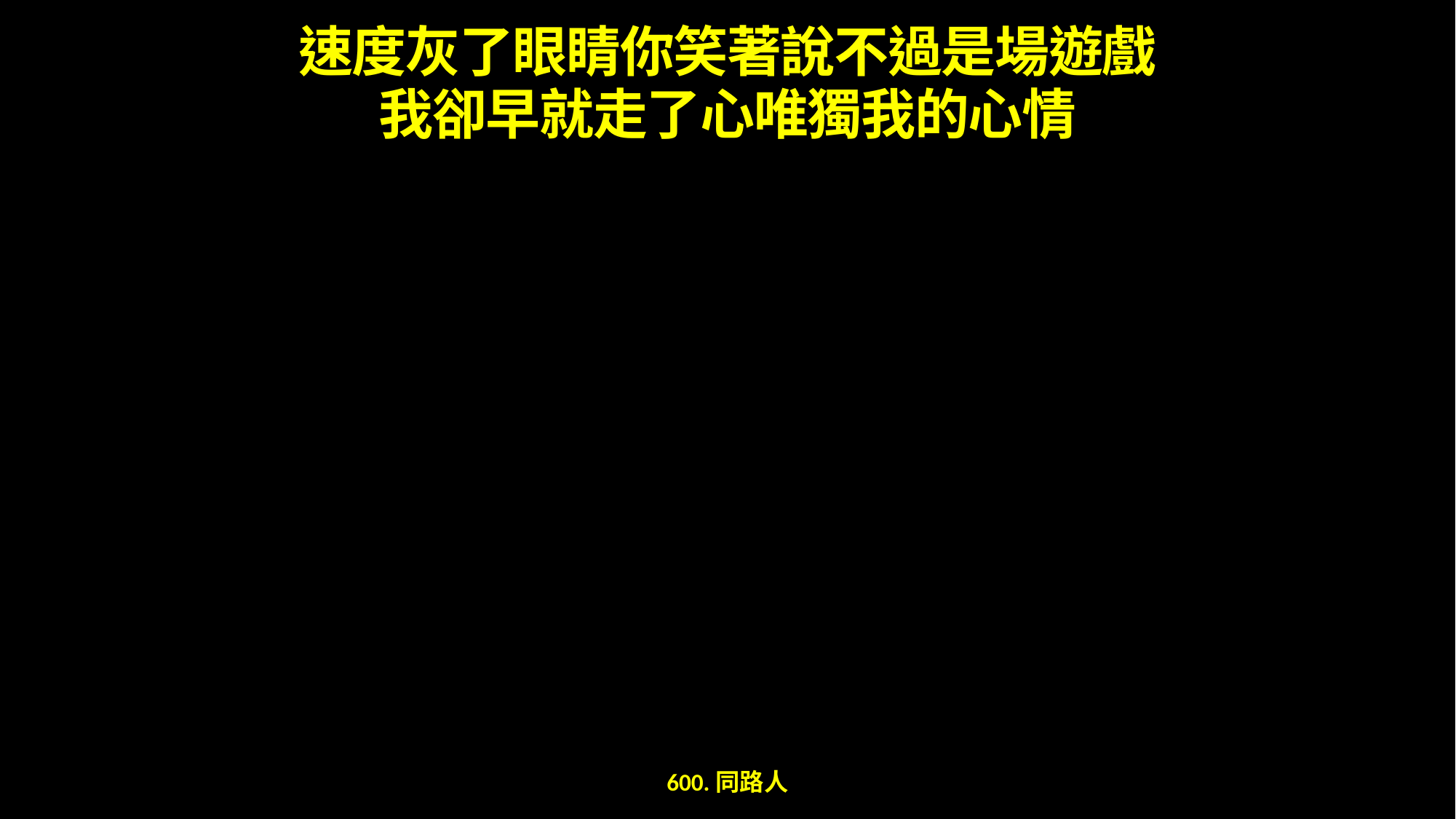

速度灰了眼睛你笑著說不過是場遊戲
我卻早就走了心唯獨我的心情
600.同路人